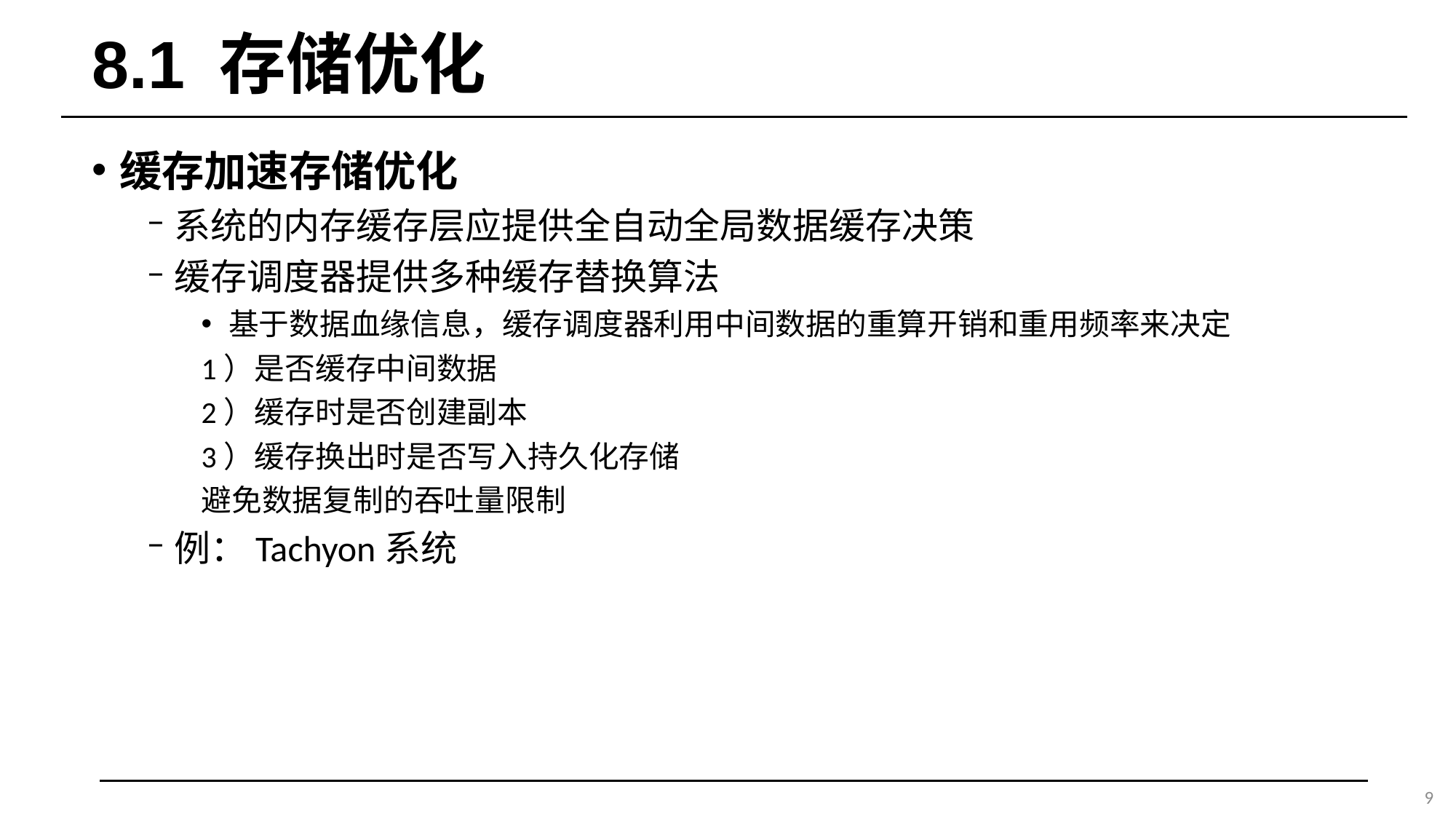

# 8.1 存储优化
缓存加速存储优化
系统的内存缓存层应提供全自动全局数据缓存决策
缓存调度器提供多种缓存替换算法
基于数据血缘信息，缓存调度器利用中间数据的重算开销和重用频率来决定
1）是否缓存中间数据
2）缓存时是否创建副本
3）缓存换出时是否写入持久化存储
避免数据复制的吞吐量限制
例：Tachyon系统
9